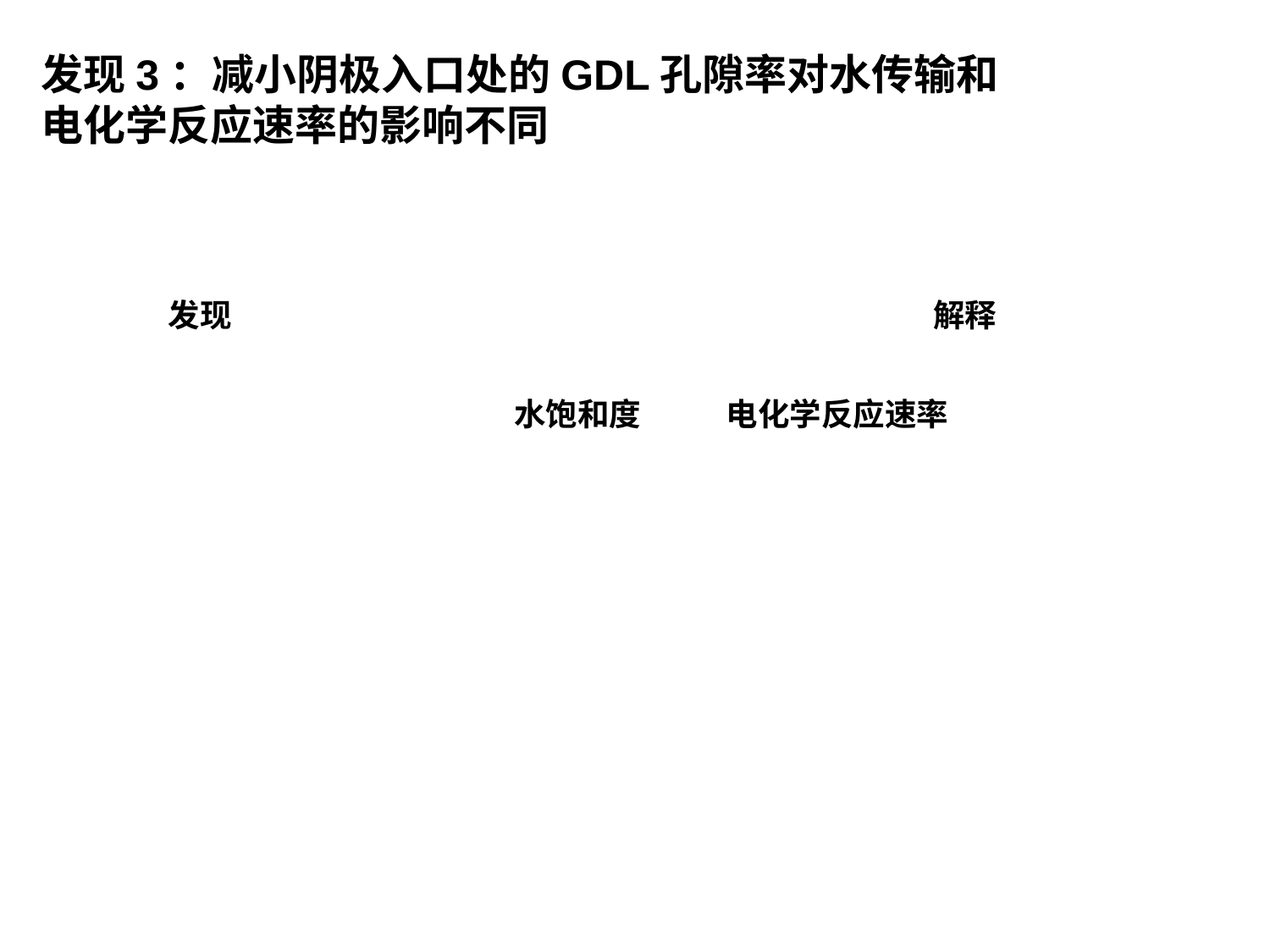

发现3：减小阴极入口处的GDL孔隙率对水传输和电化学反应速率的影响不同
发现
解释
水饱和度
电化学反应速率